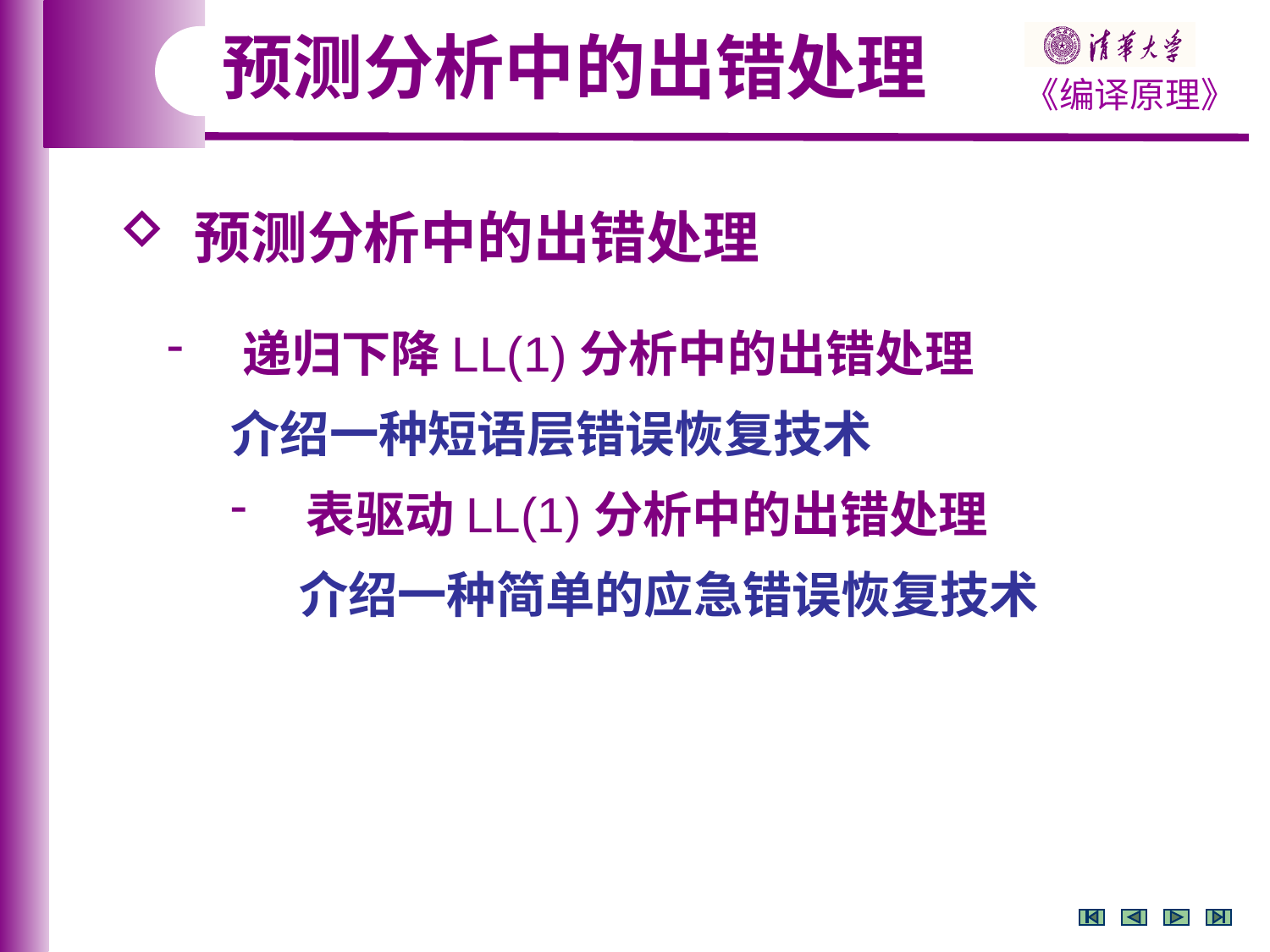

预测分析中的出错处理
 预测分析中的出错处理
   递归下降LL(1)分析中的出错处理

介绍一种短语层错误恢复技术

   表驱动LL(1)分析中的出错处理

     介绍一种简单的应急错误恢复技术